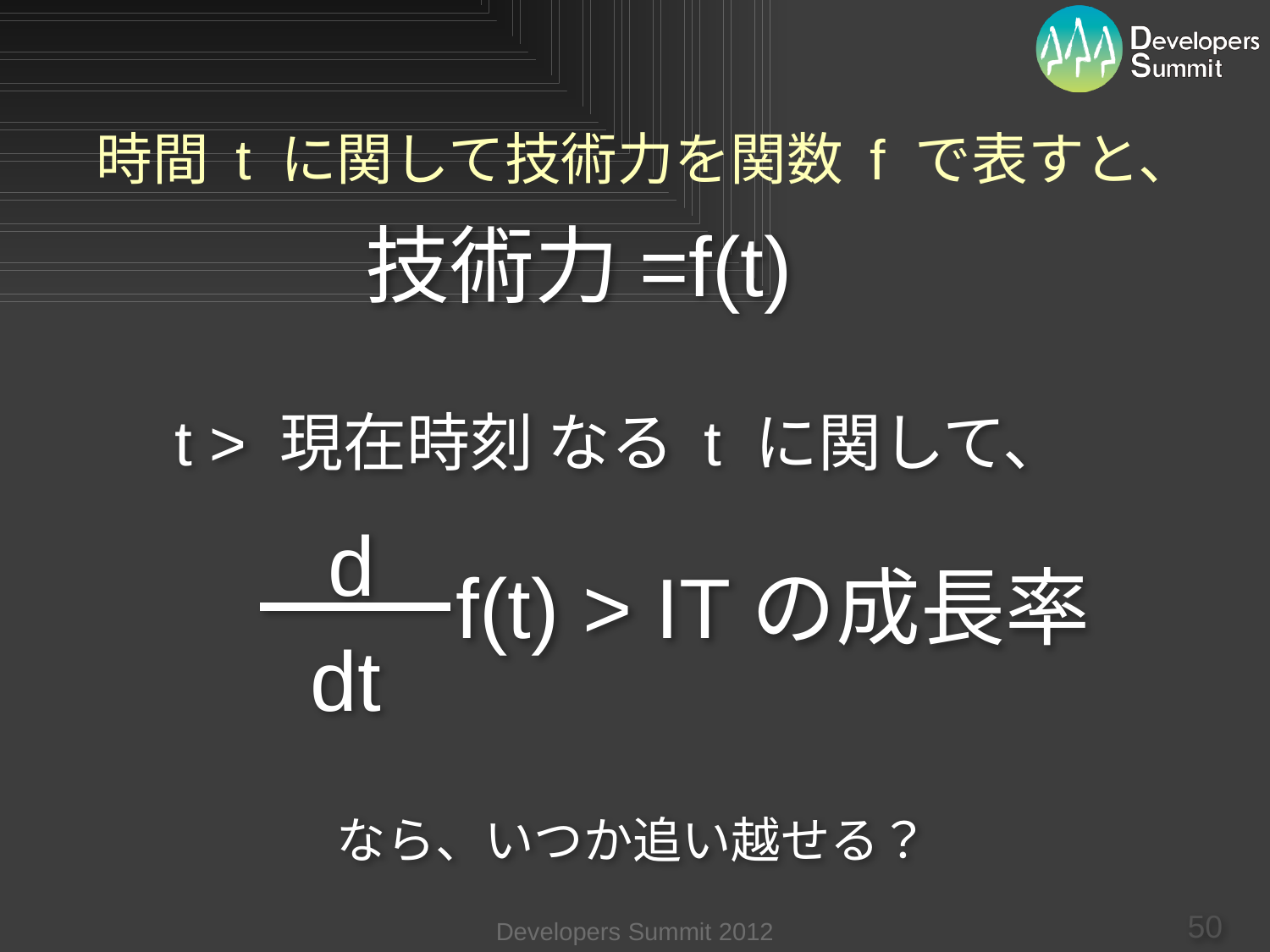

# 時間 t に関して技術力を関数 f で表すと、
技術力=f(t)
t > 現在時刻 なる t に関して、
d
f(t) > ITの成長率
dt
なら、いつか追い越せる？
50